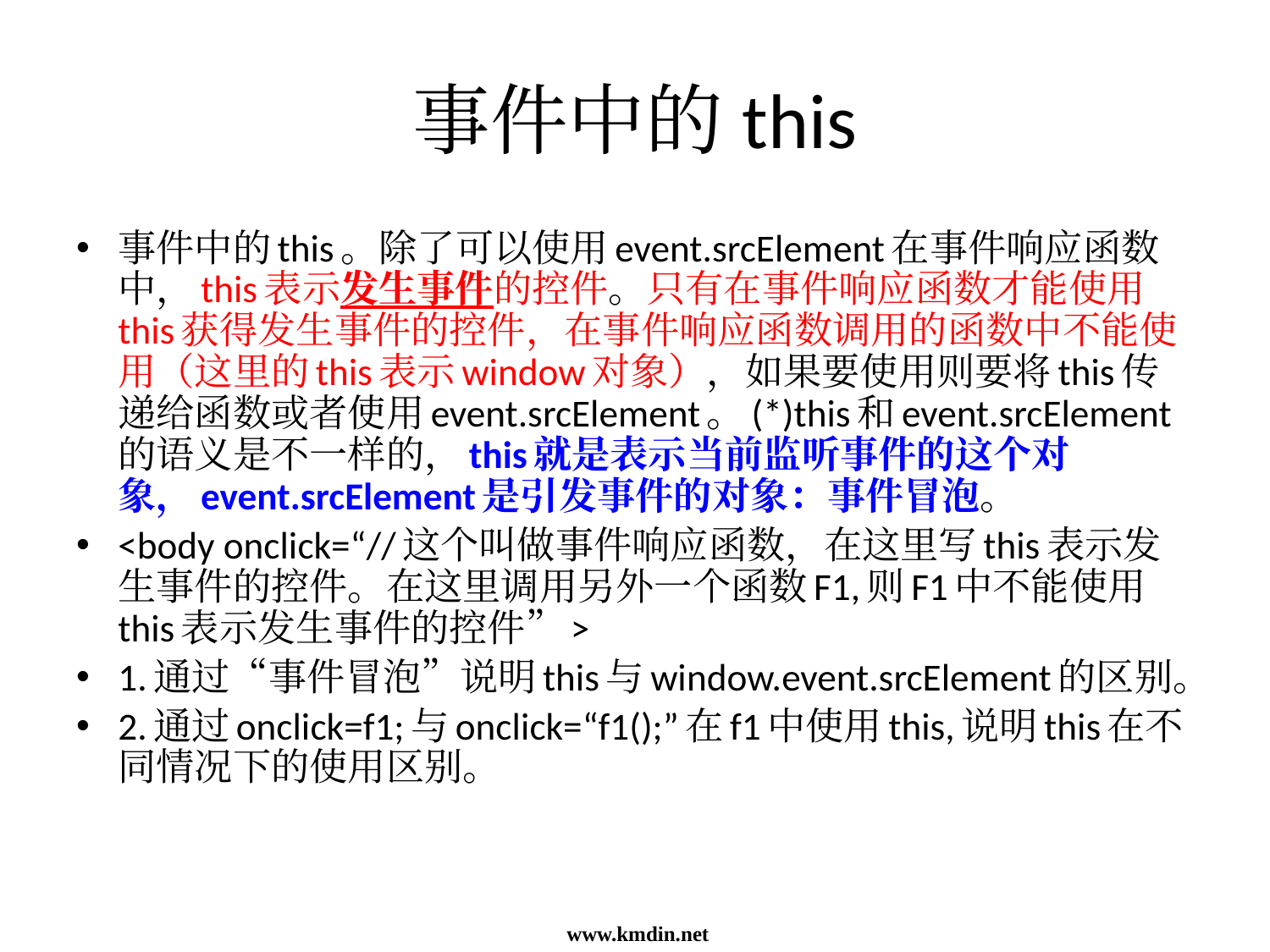

事件中的this
事件中的this。除了可以使用event.srcElement在事件响应函数中，this表示发生事件的控件。只有在事件响应函数才能使用this获得发生事件的控件，在事件响应函数调用的函数中不能使用（这里的this表示window对象），如果要使用则要将this传递给函数或者使用event.srcElement。(*)this和event.srcElement的语义是不一样的，this就是表示当前监听事件的这个对象，event.srcElement是引发事件的对象：事件冒泡。
<body onclick=“//这个叫做事件响应函数，在这里写this表示发生事件的控件。在这里调用另外一个函数F1,则F1中不能使用this表示发生事件的控件”>
1.通过“事件冒泡”说明this与window.event.srcElement的区别。
2.通过onclick=f1;与onclick=“f1();”在f1中使用this,说明this在不同情况下的使用区别。